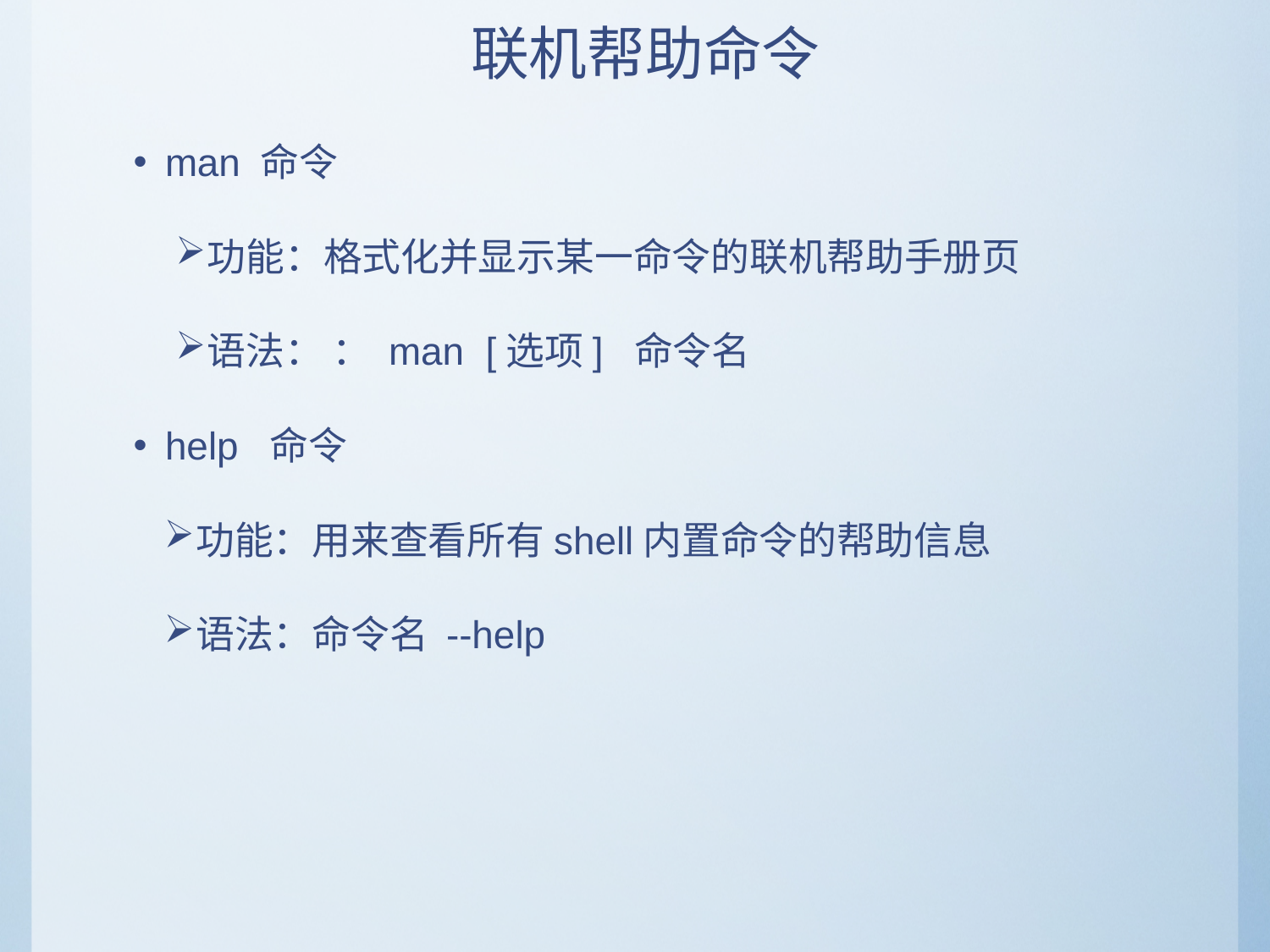

# 联机帮助命令
man 命令
功能：格式化并显示某一命令的联机帮助手册页
语法： ： man  [选项]  命令名
help  命令
功能：用来查看所有shell内置命令的帮助信息
语法：命令名 --help